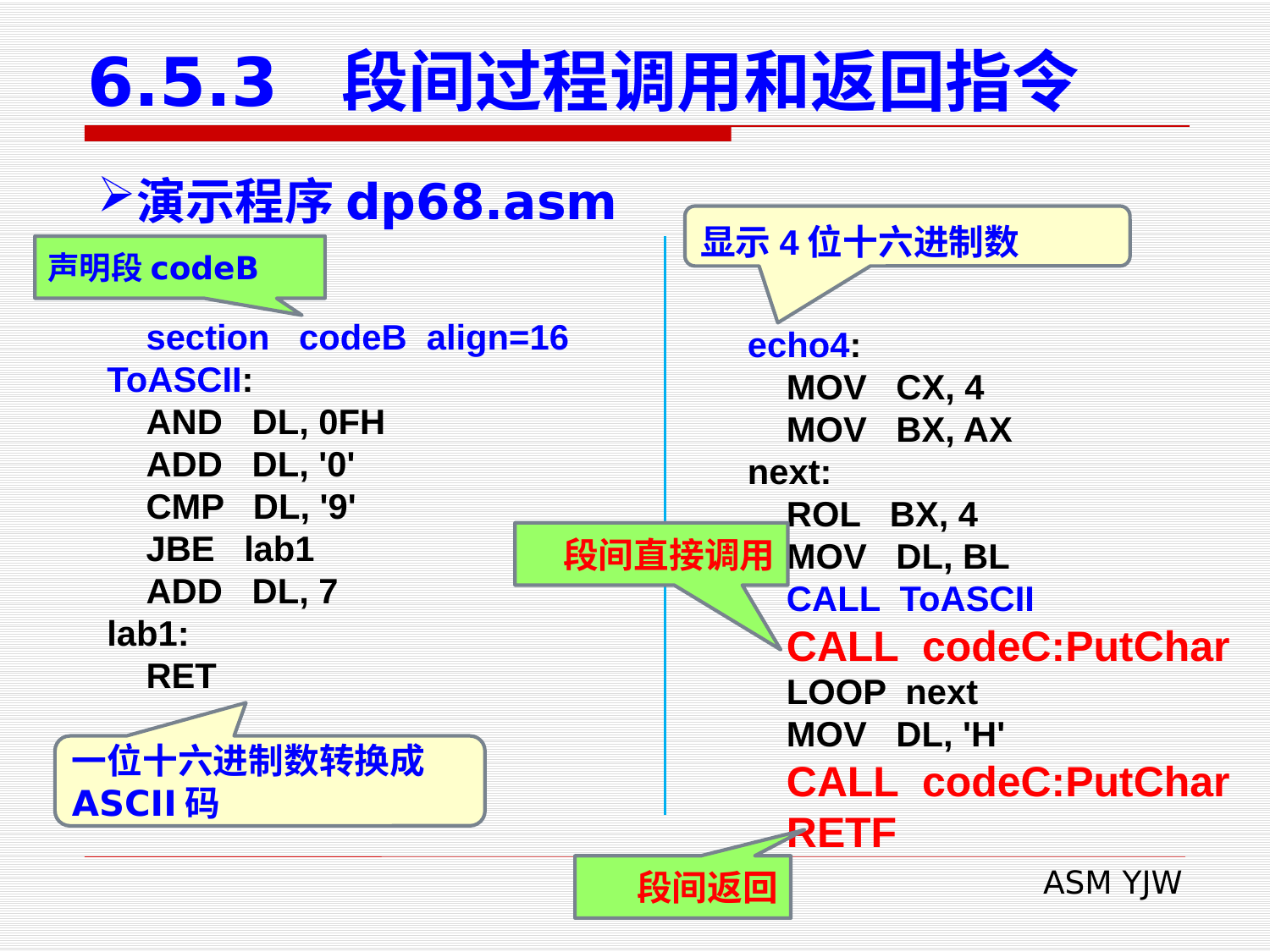

# 6.5.3  段间过程调用和返回指令
演示程序dp68.asm
显示4位十六进制数
声明段codeB
    section   codeB  align=16
ToASCII:
    AND   DL, 0FH
    ADD   DL, '0'
    CMP   DL, '9'
    JBE   lab1
    ADD   DL, 7
lab1:
    RET
echo4:
    MOV   CX, 4
    MOV   BX, AX
next:
    ROL   BX, 4
    MOV   DL, BL
    CALL  ToASCII
    CALL  codeC:PutChar
    LOOP  next
    MOV   DL, 'H'
    CALL  codeC:PutChar
    RETF
段间直接调用
一位十六进制数转换成ASCII码
段间返回